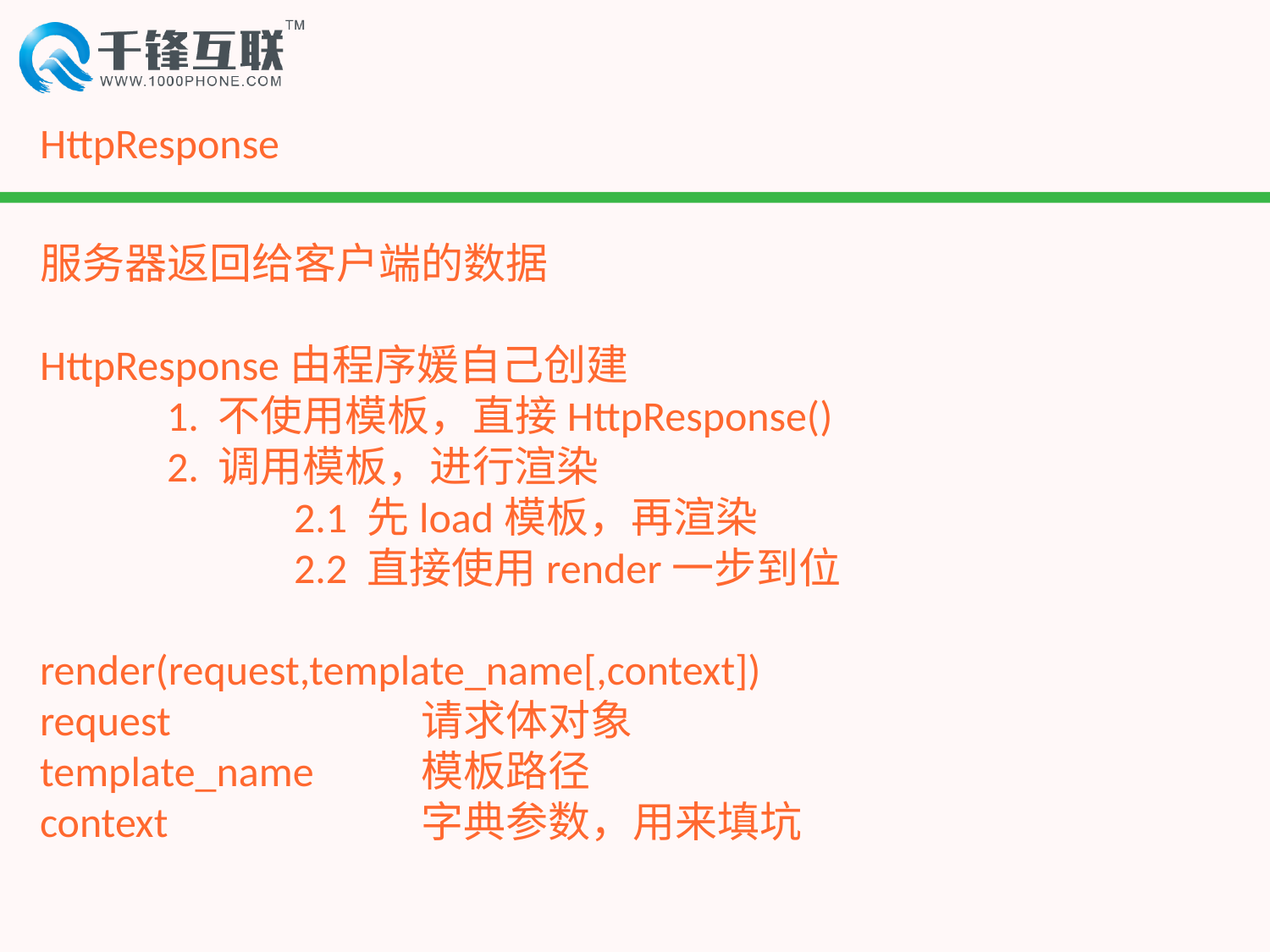

# HttpResponse
服务器返回给客户端的数据

HttpResponse由程序媛自己创建
	1. 不使用模板，直接HttpResponse()
	2. 调用模板，进行渲染
		2.1 先load模板，再渲染
		2.2 直接使用render一步到位

render(request,template_name[,context])
request 		请求体对象
template_name	模板路径
context		字典参数，用来填坑